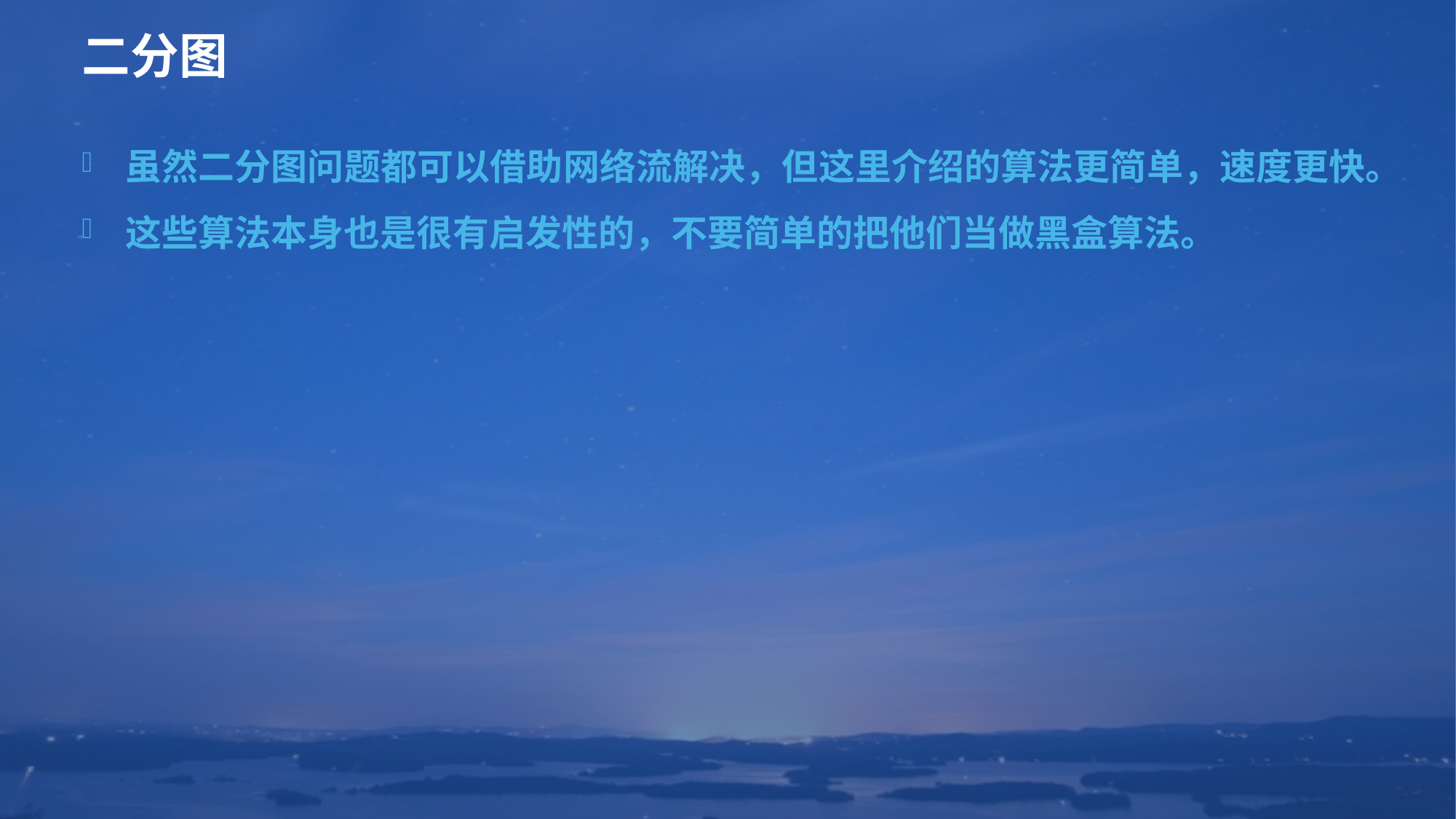

# 二分图
虽然二分图问题都可以借助网络流解决，但这里介绍的算法更简单，速度更快。
这些算法本身也是很有启发性的，不要简单的把他们当做黑盒算法。